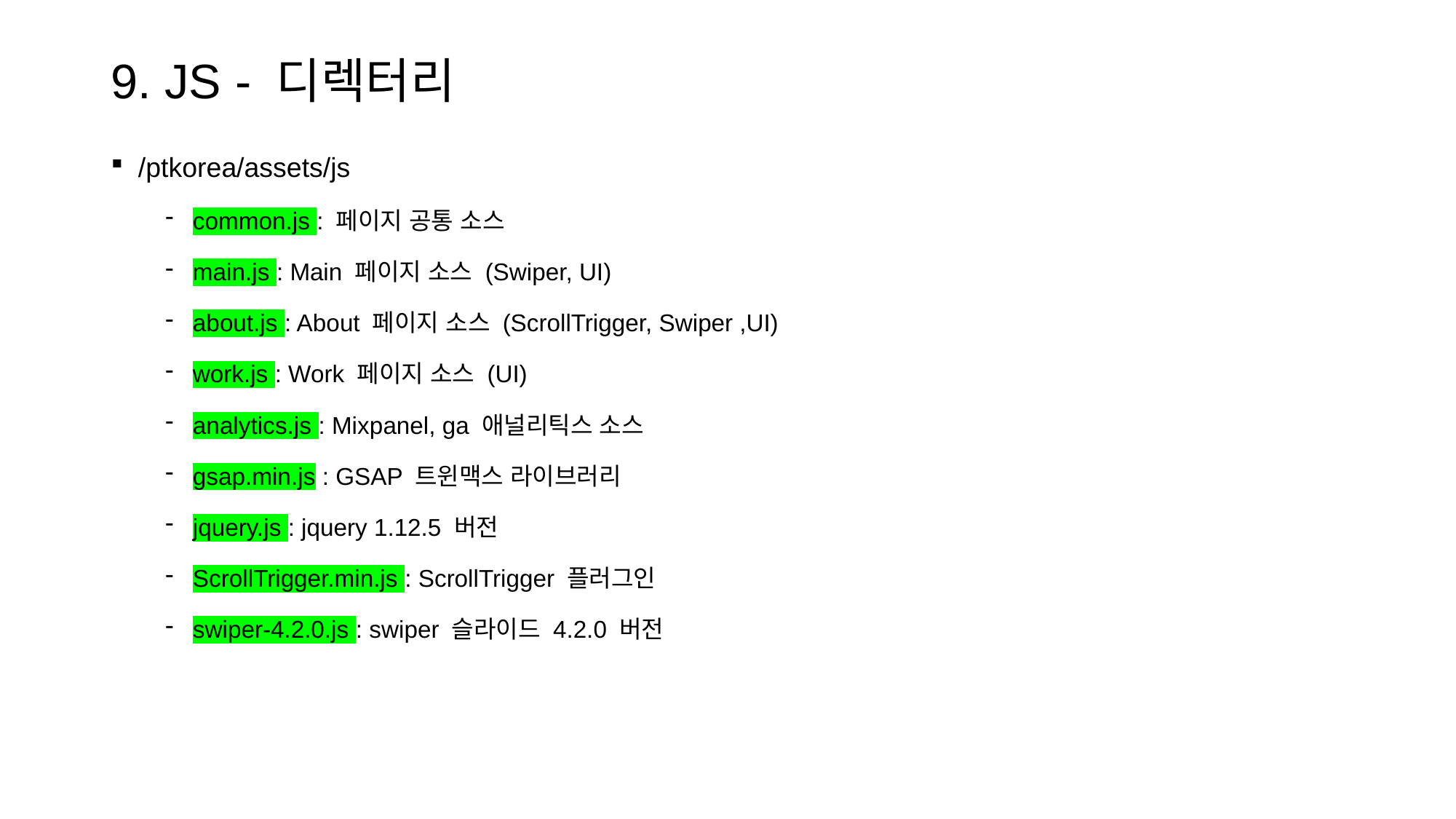

# 9. JS - 디렉터리
/ptkorea/assets/js
common.js : 페이지 공통 소스
main.js : Main 페이지 소스 (Swiper, UI)
about.js : About 페이지 소스 (ScrollTrigger, Swiper ,UI)
work.js : Work 페이지 소스 (UI)
analytics.js : Mixpanel, ga 애널리틱스 소스
gsap.min.js : GSAP 트윈맥스 라이브러리
jquery.js : jquery 1.12.5 버전
ScrollTrigger.min.js : ScrollTrigger 플러그인
swiper-4.2.0.js : swiper 슬라이드 4.2.0 버전